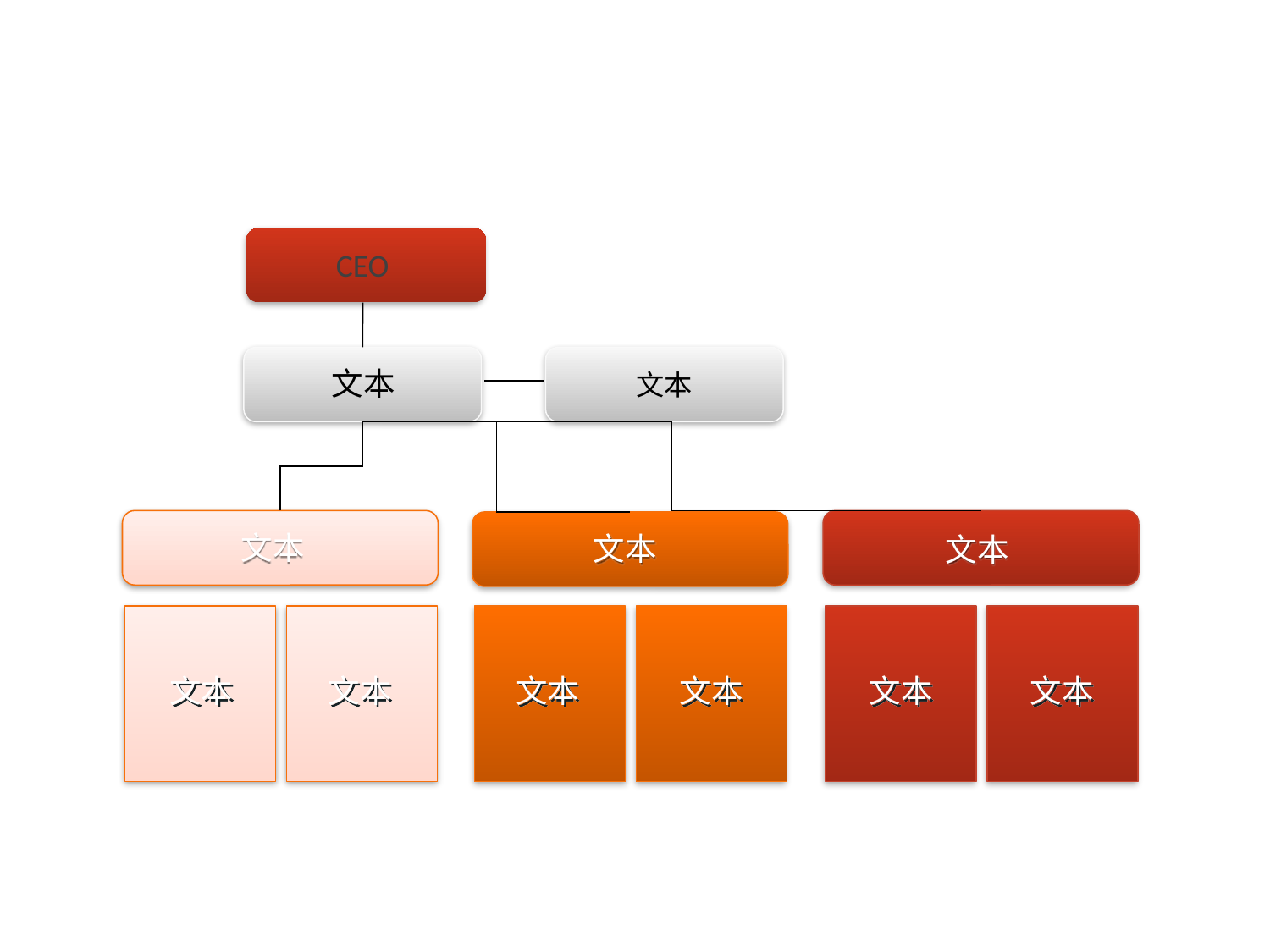

CEO

文本
文本

文本
文本
文本

文本
文本
文本
文本
文本
文本